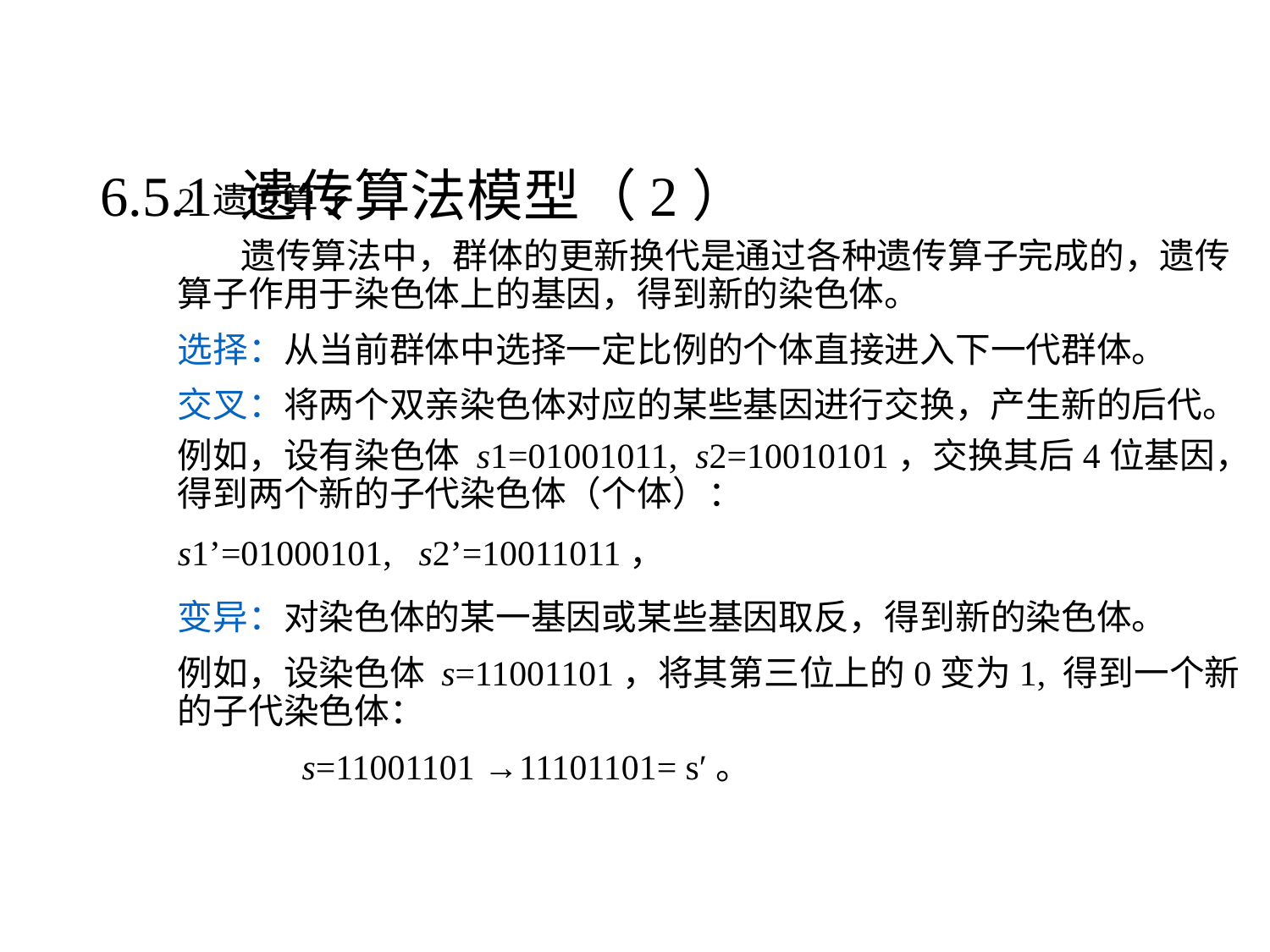

# 6.5.1 遗传算法模型（2）
2.遗传算子
       遗传算法中，群体的更新换代是通过各种遗传算子完成的，遗传算子作用于染色体上的基因，得到新的染色体。
选择：从当前群体中选择一定比例的个体直接进入下一代群体。
交叉：将两个双亲染色体对应的某些基因进行交换，产生新的后代。
例如，设有染色体 s1=01001011,  s2=10010101，交换其后4位基因，得到两个新的子代染色体（个体）：
s1’=01000101,   s2’=10011011，
变异：对染色体的某一基因或某些基因取反，得到新的染色体。
例如，设染色体 s=11001101，将其第三位上的0变为1, 得到一个新的子代染色体：
              s=11001101 →11101101= s′。